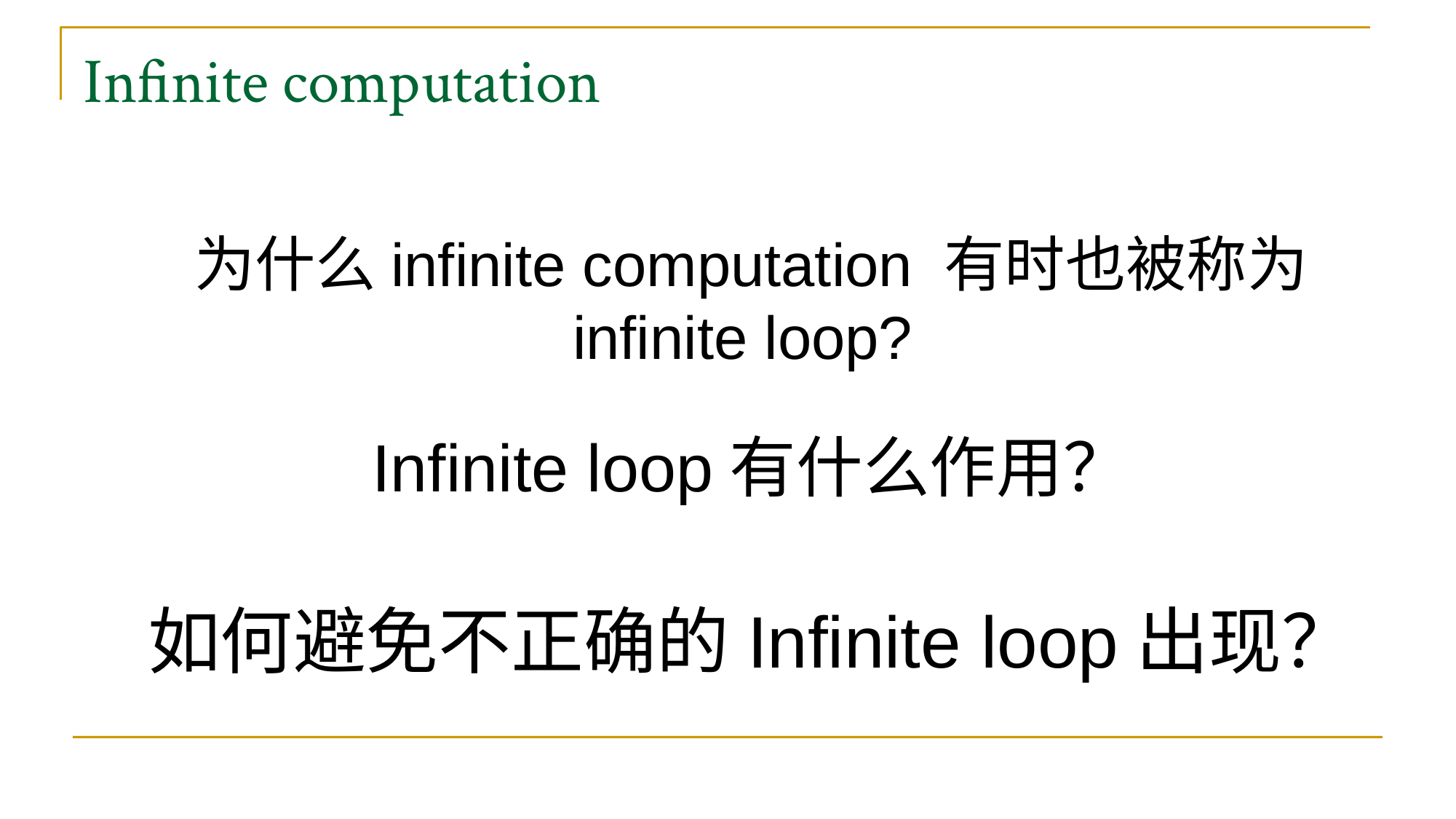

# Infinite computation
为什么infinite computation 有时也被称为
infinite loop?
Infinite loop有什么作用？
如何避免不正确的Infinite loop出现？